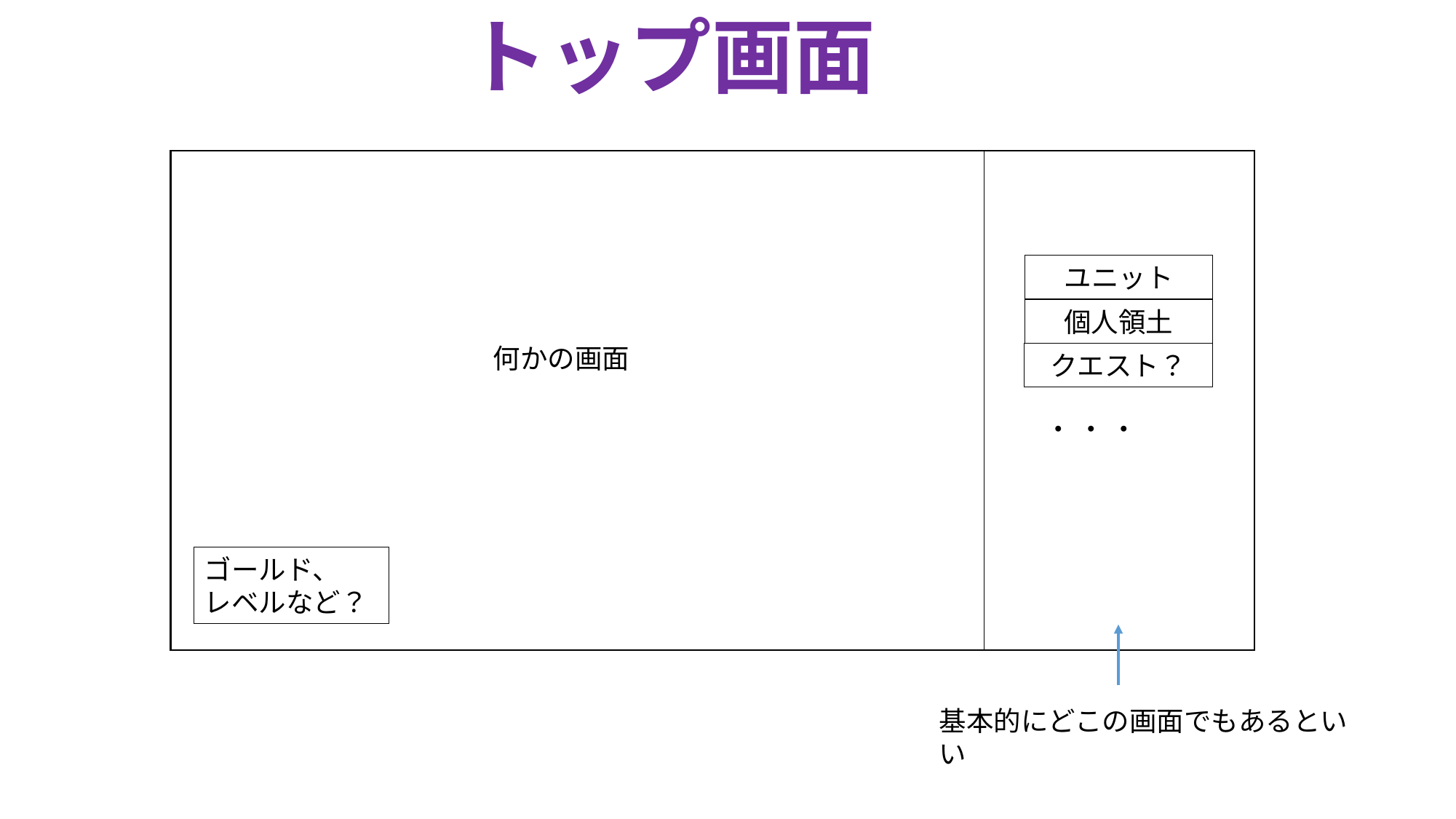

トップ画面

ユニット
個人領土
何かの画面
クエスト？
・・・
ゴールド、
レベルなど？
基本的にどこの画面でもあるといい